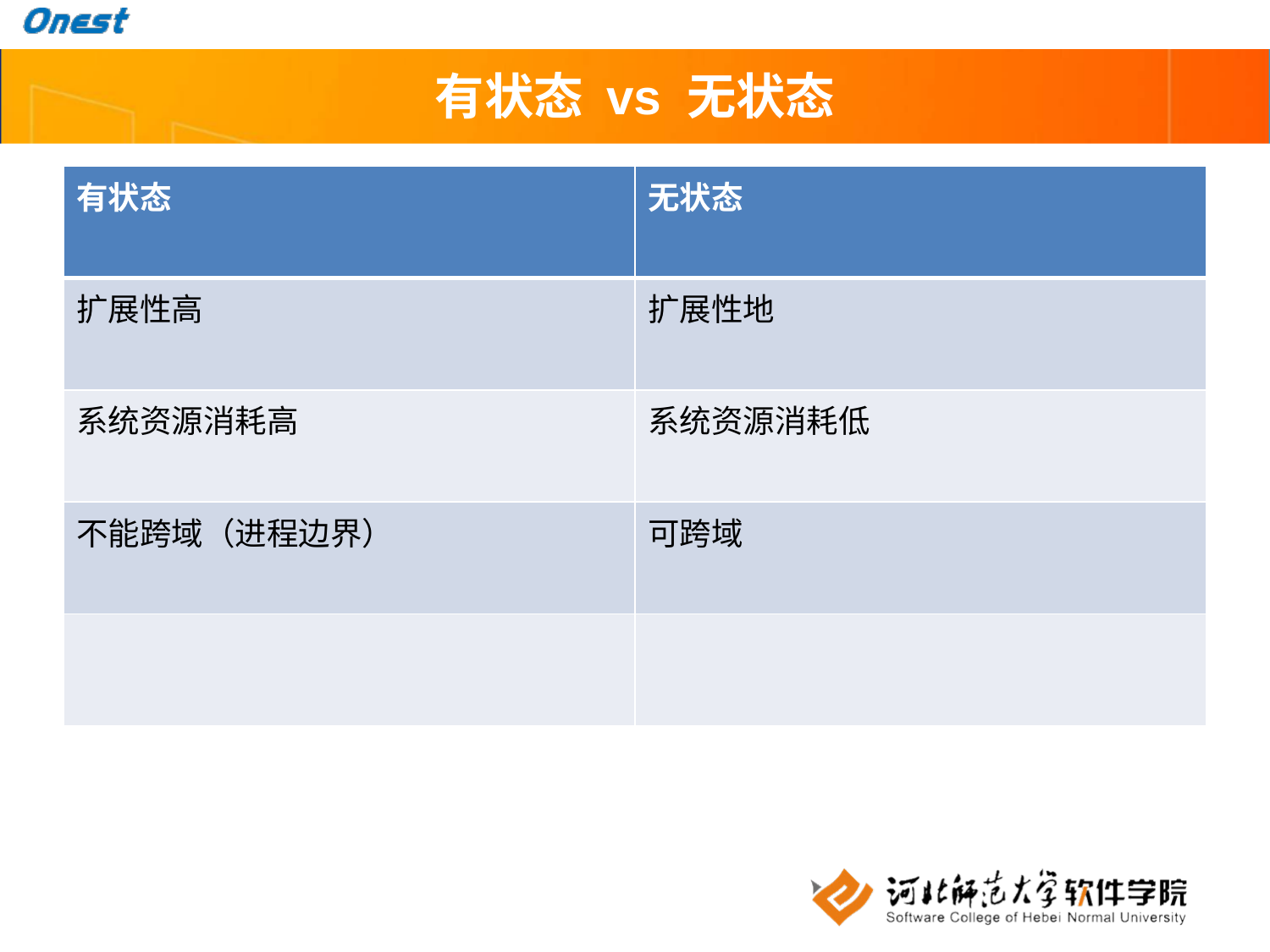

# 有状态 vs 无状态
| 有状态 | 无状态 |
| --- | --- |
| 扩展性高 | 扩展性地 |
| 系统资源消耗高 | 系统资源消耗低 |
| 不能跨域（进程边界） | 可跨域 |
|  |  |